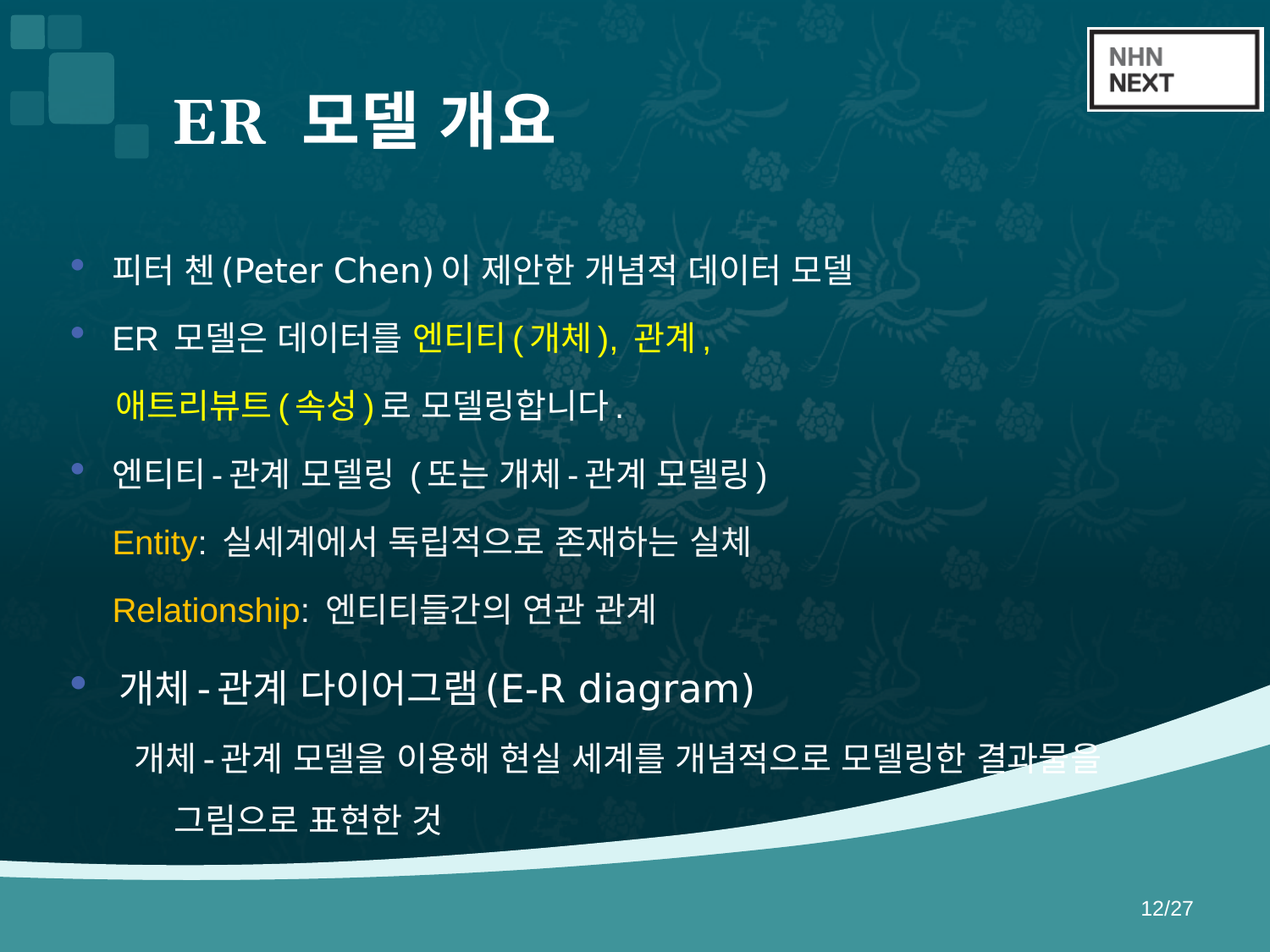

# ER 모델 개요
피터 첸(Peter Chen)이 제안한 개념적 데이터 모델
ER 모델은 데이터를 엔티티(개체), 관계,
    애트리뷰트(속성)로 모델링합니다.
엔티티-관계 모델링 (또는 개체-관계 모델링)
Entity: 실세계에서 독립적으로 존재하는 실체
Relationship: 엔티티들간의 연관 관계
개체-관계 다이어그램(E-R diagram)
개체-관계 모델을 이용해 현실 세계를 개념적으로 모델링한 결과물을 그림으로 표현한 것
12/27